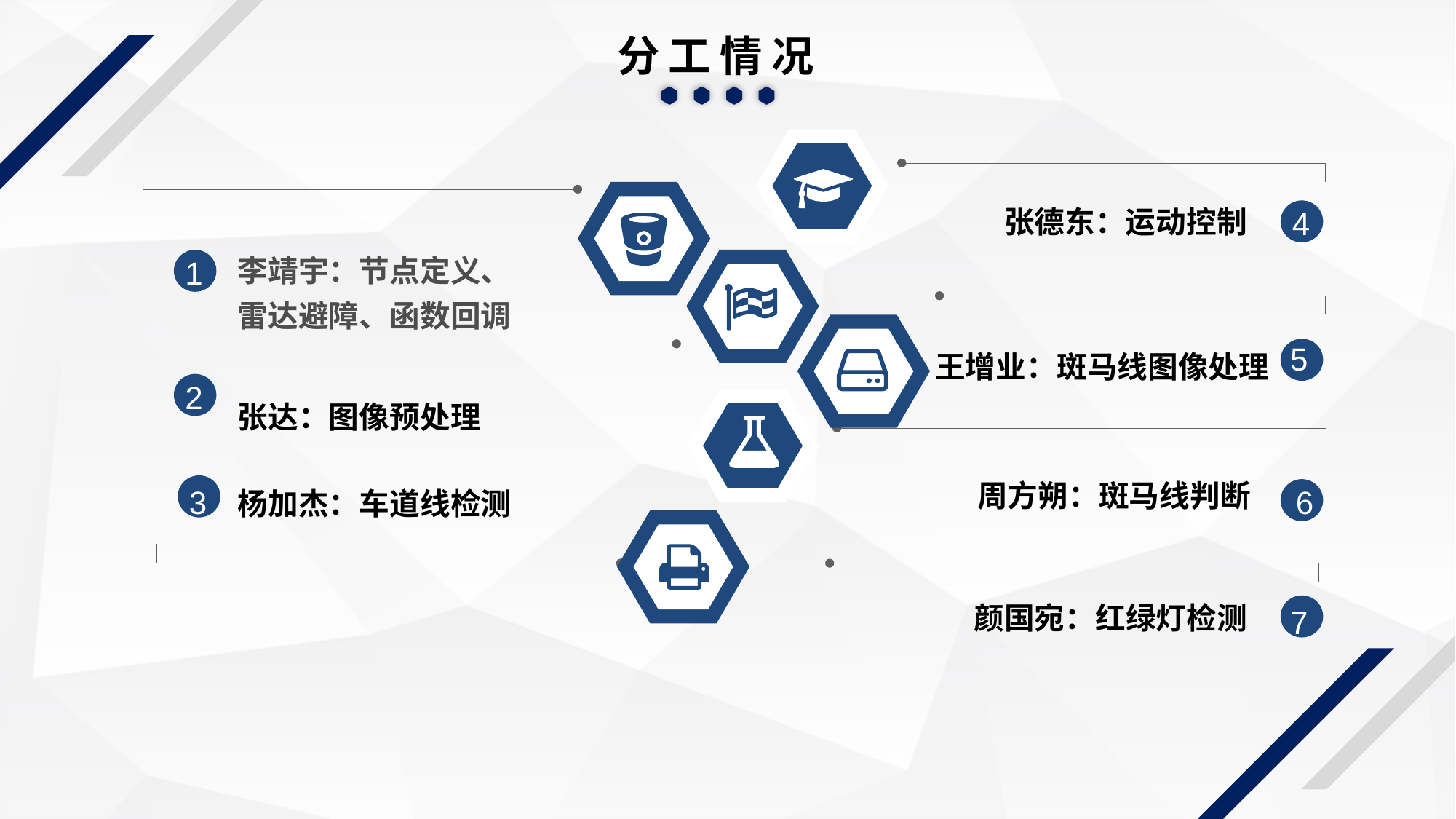

分工情况

张德东：运动控制

4
李靖宇：节点定义、雷达避障、函数回调

1

5
王增业：斑马线图像处理

2

张达：图像预处理

周方朔：斑马线判断
杨加杰：车道线检测

3

6

6
颜国宛：红绿灯检测

7